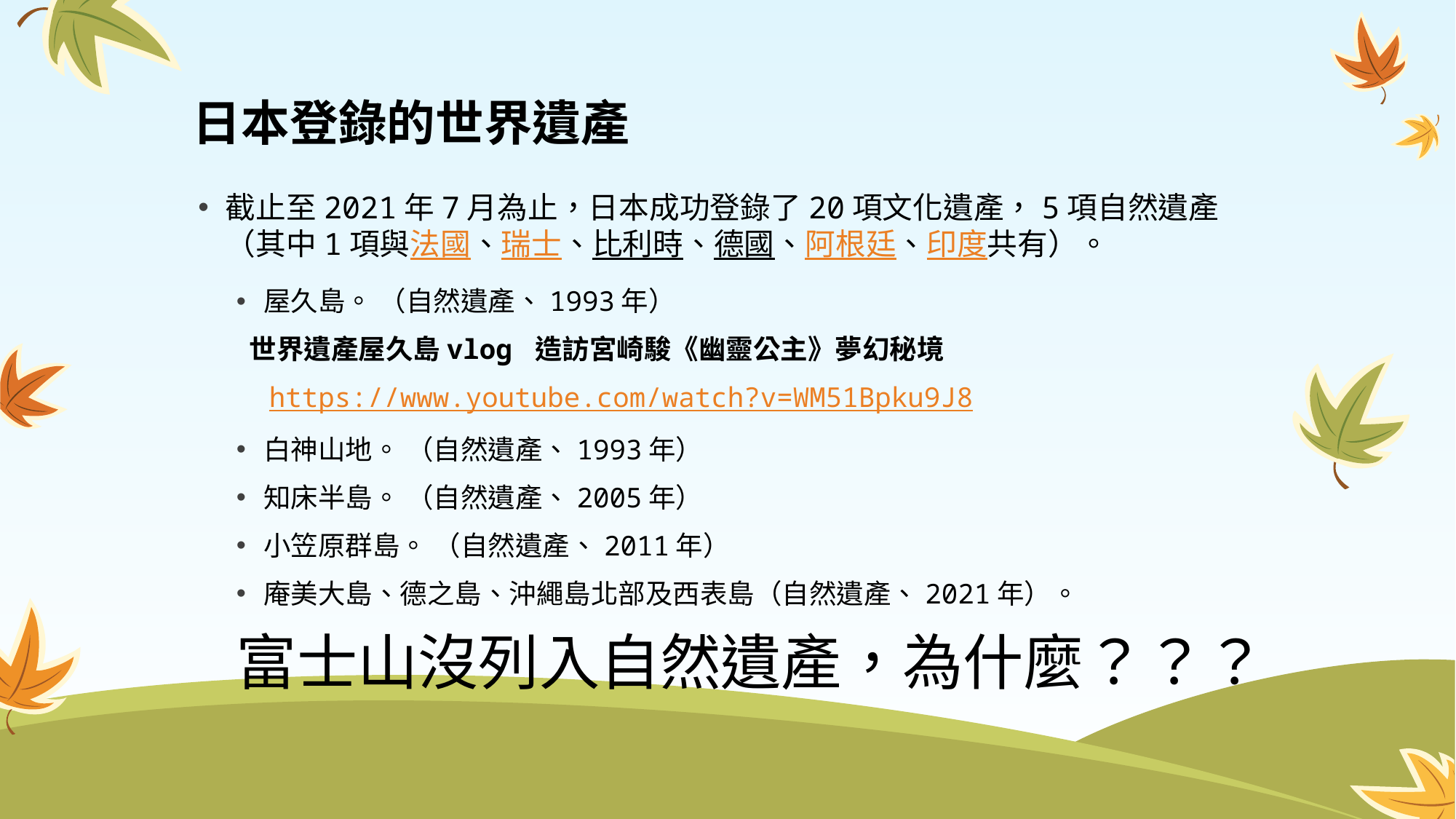

# 日本登錄的世界遺產
截止至2021年7月為止，日本成功登錄了20項文化遺產，5項自然遺產（其中1項與法國、瑞士、比利時、德國、阿根廷、印度共有）。
屋久島。 （自然遺產、1993年）
 世界遺產屋久島vlog 造訪宮崎駿《幽靈公主》夢幻秘境
  https://www.youtube.com/watch?v=WM51Bpku9J8
白神山地。 （自然遺產、1993年）
知床半島。 （自然遺產、2005年）
小笠原群島。 （自然遺產、2011年）
庵美大島、德之島、沖繩島北部及西表島（自然遺產、2021年）。
富士山沒列入自然遺產，為什麼？？？